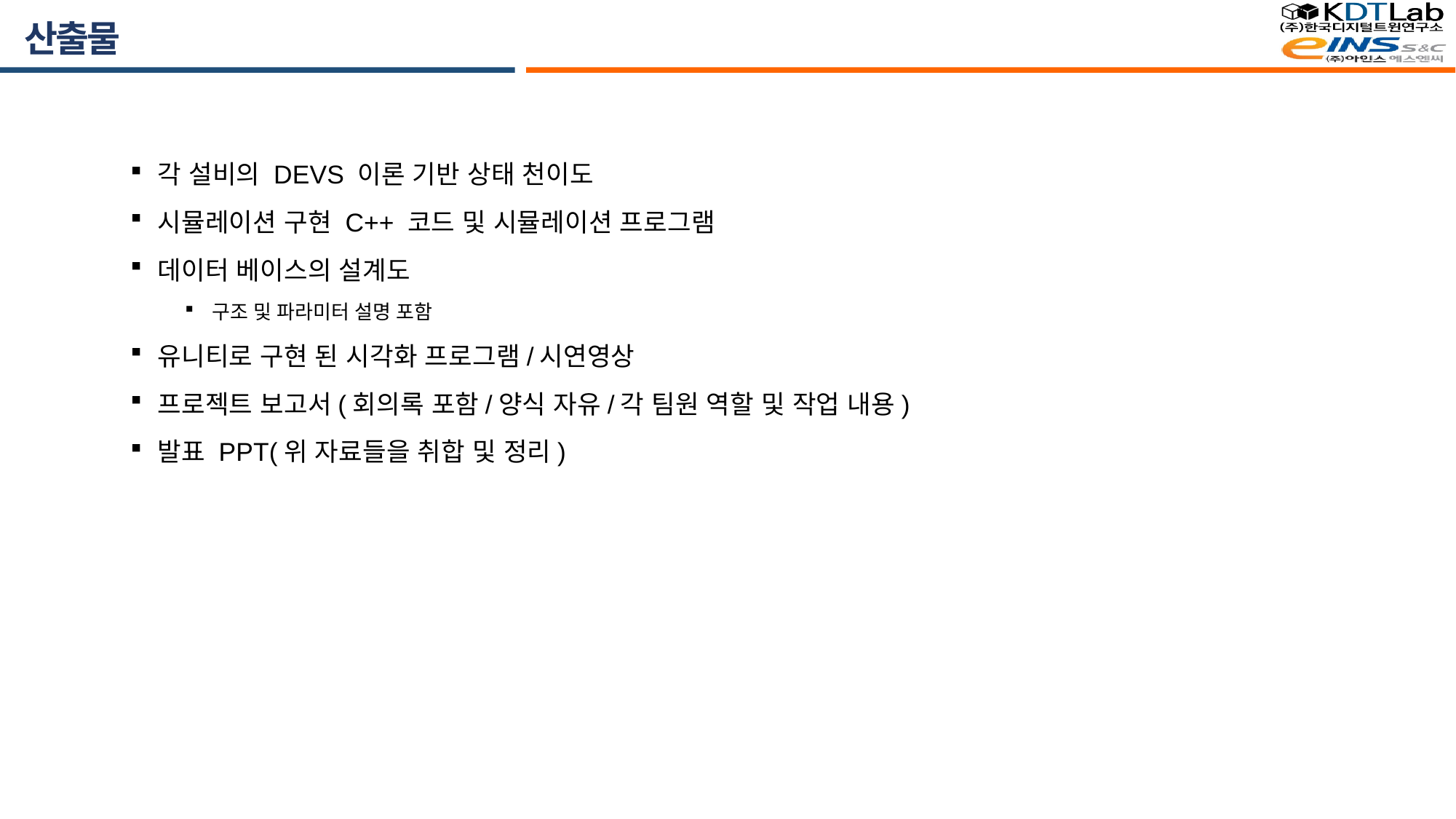

# 산출물

각 설비의 DEVS 이론 기반 상태 천이도
시뮬레이션 구현 C++ 코드 및 시뮬레이션 프로그램
데이터 베이스의 설계도
구조 및 파라미터 설명 포함
유니티로 구현 된 시각화 프로그램/시연영상
프로젝트 보고서(회의록 포함/양식 자유/각 팀원 역할 및 작업 내용)
발표 PPT(위 자료들을 취합 및 정리)